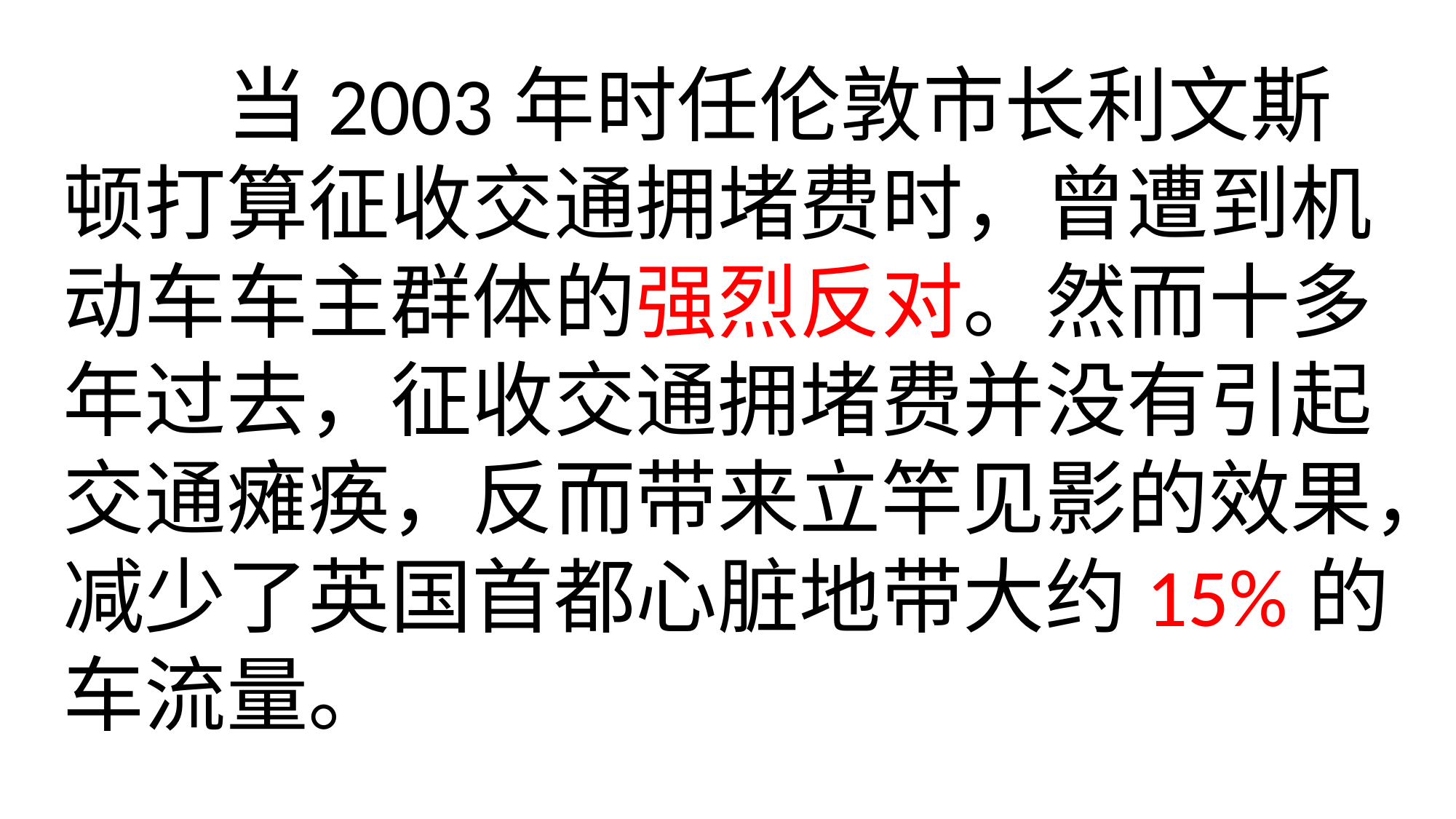

当2003年时任伦敦市长利文斯顿打算征收交通拥堵费时，曾遭到机动车车主群体的强烈反对。然而十多年过去，征收交通拥堵费并没有引起交通瘫痪，反而带来立竿见影的效果，减少了英国首都心脏地带大约15%的车流量。